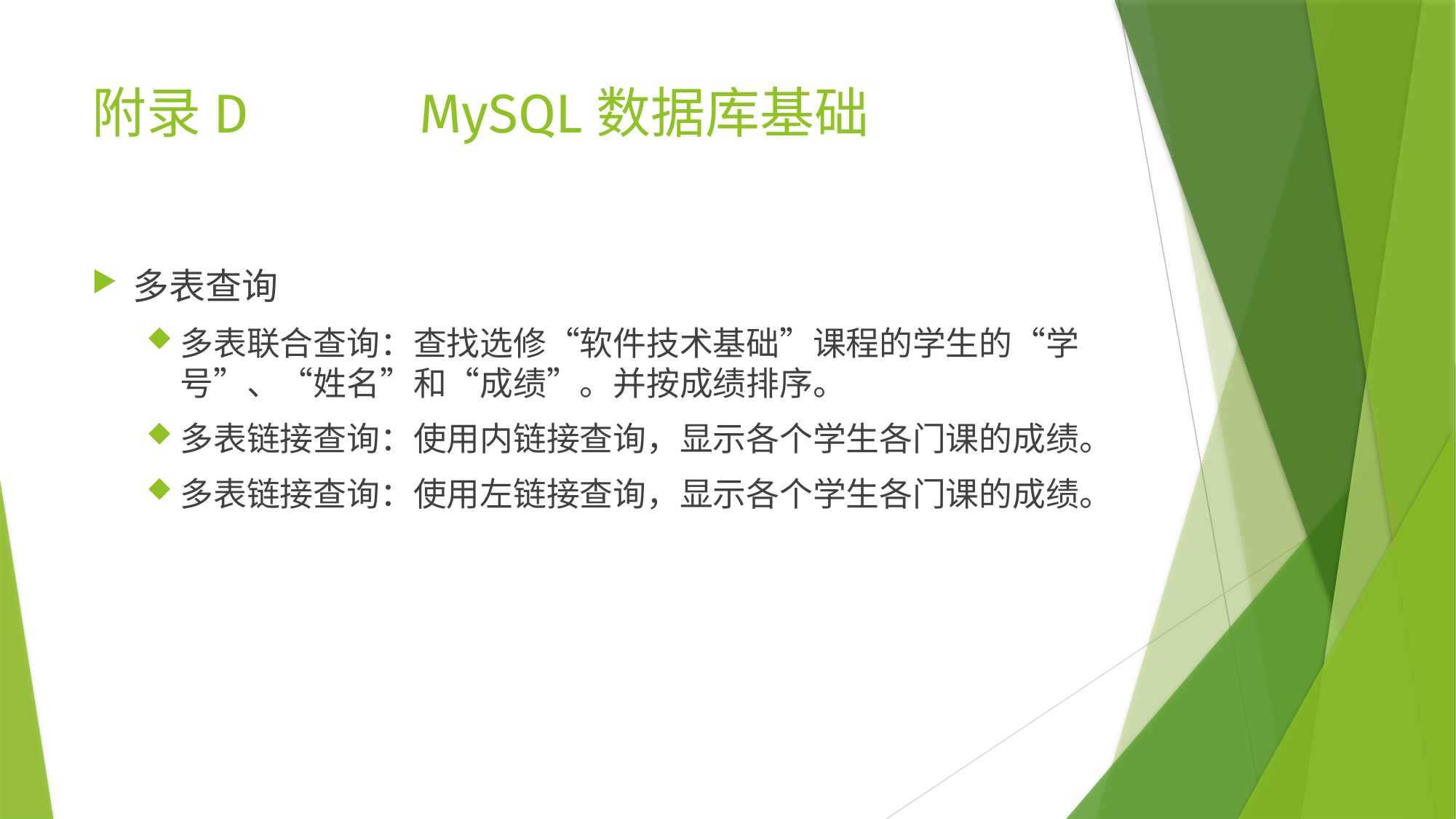

# 附录D		MySQL数据库基础
多表查询
多表联合查询：查找选修“软件技术基础”课程的学生的“学号”、“姓名”和“成绩”。并按成绩排序。
多表链接查询：使用内链接查询，显示各个学生各门课的成绩。
多表链接查询：使用左链接查询，显示各个学生各门课的成绩。